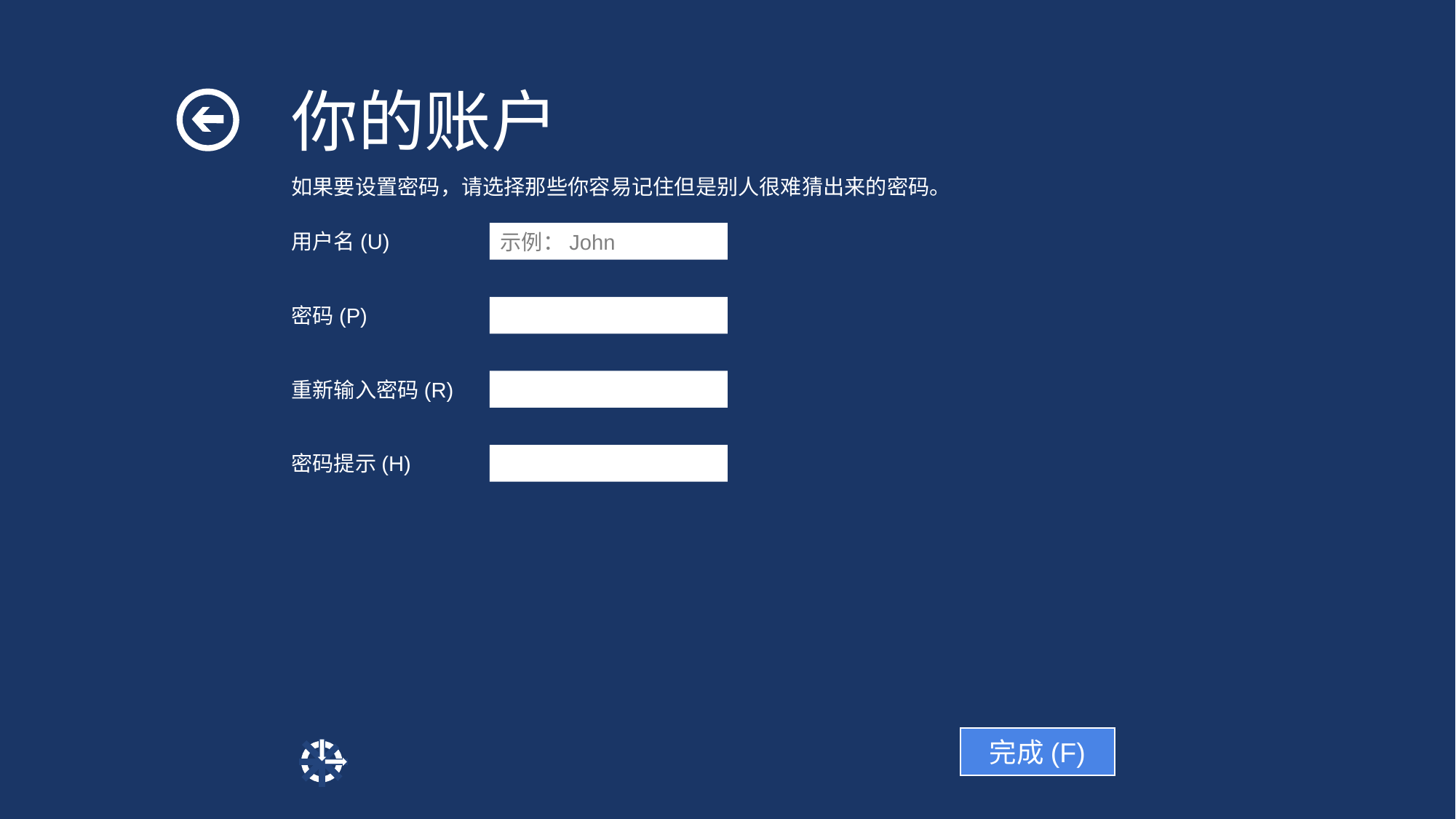

你的账户

如果要设置密码，请选择那些你容易记住但是别人很难猜出来的密码。
示例：John
用户名(U)

密码(P)

重新输入密码(R)

密码提示(H)
完成(F)